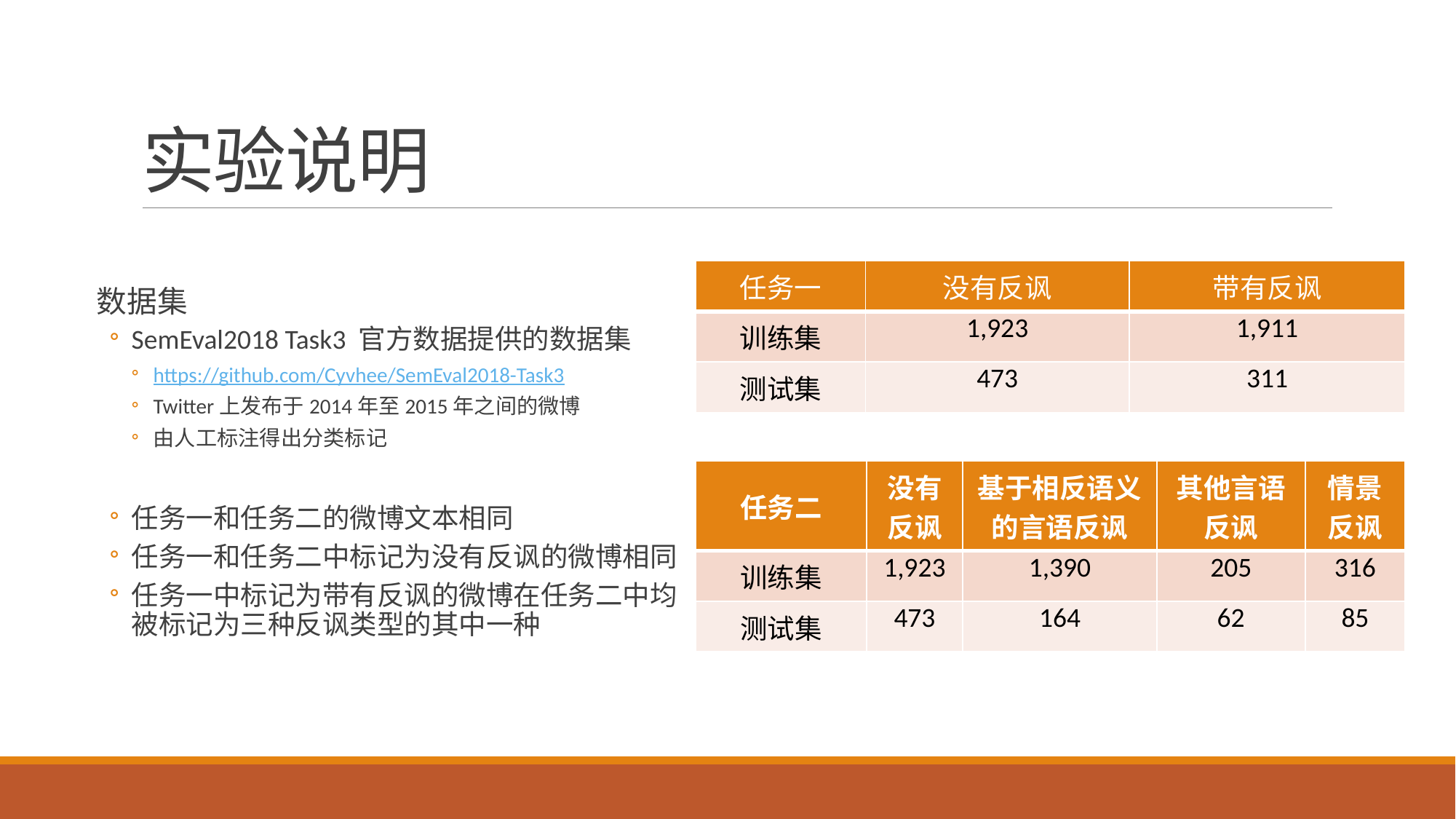

# 实验说明

数据集
SemEval2018 Task3 官方数据提供的数据集
https://github.com/Cyvhee/SemEval2018-Task3
Twitter上发布于2014年至2015年之间的微博
由人工标注得出分类标记

任务一和任务二的微博文本相同
任务一和任务二中标记为没有反讽的微博相同
任务一中标记为带有反讽的微博在任务二中均被标记为三种反讽类型的其中一种

| 任务一 | 没有反讽 | 带有反讽 |
| --- | --- | --- |
| 训练集 | 1,923 | 1,911 |
| 测试集 | 473 | 311 |
| 任务二 | 没有反讽 | 基于相反语义的言语反讽 | 其他言语反讽 | 情景反讽 |
| --- | --- | --- | --- | --- |
| 训练集 | 1,923 | 1,390 | 205 | 316 |
| 测试集 | 473 | 164 | 62 | 85 |